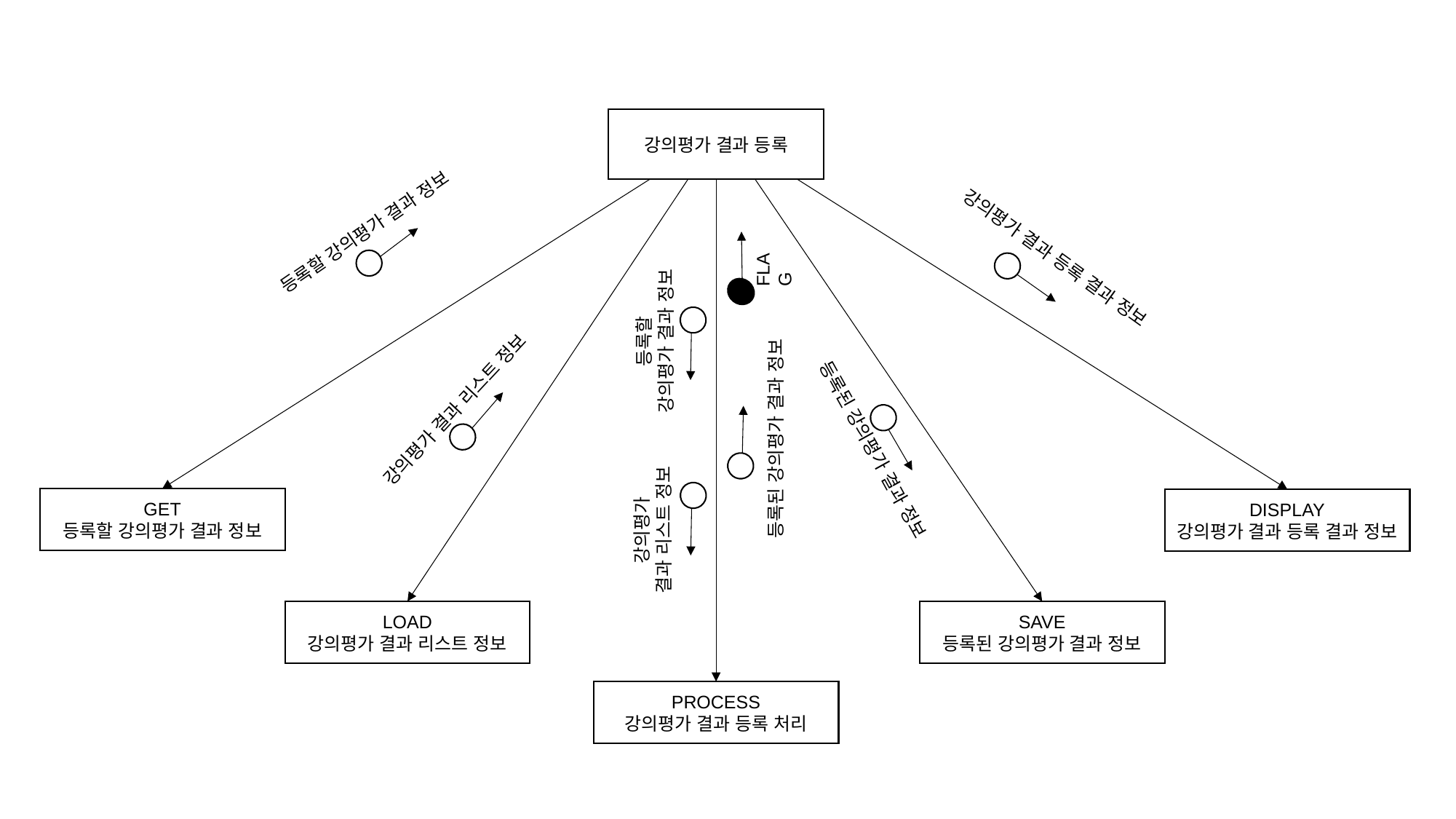

강의평가 결과 등록
등록할 강의평가 결과 정보

강의평가 결과 등록 결과 정보

FLAG

등록할
강의평가 결과 정보

강의평가 결과 리스트 정보

등록된 강의평가 결과 정보
등록된 강의평가 결과 정보
GET
등록할 강의평가 결과 정보
DISPLAY
강의평가 결과 등록 결과 정보

강의평가
결과 리스트 정보
LOAD
강의평가 결과 리스트 정보
SAVE
등록된 강의평가 결과 정보
PROCESS
강의평가 결과 등록 처리